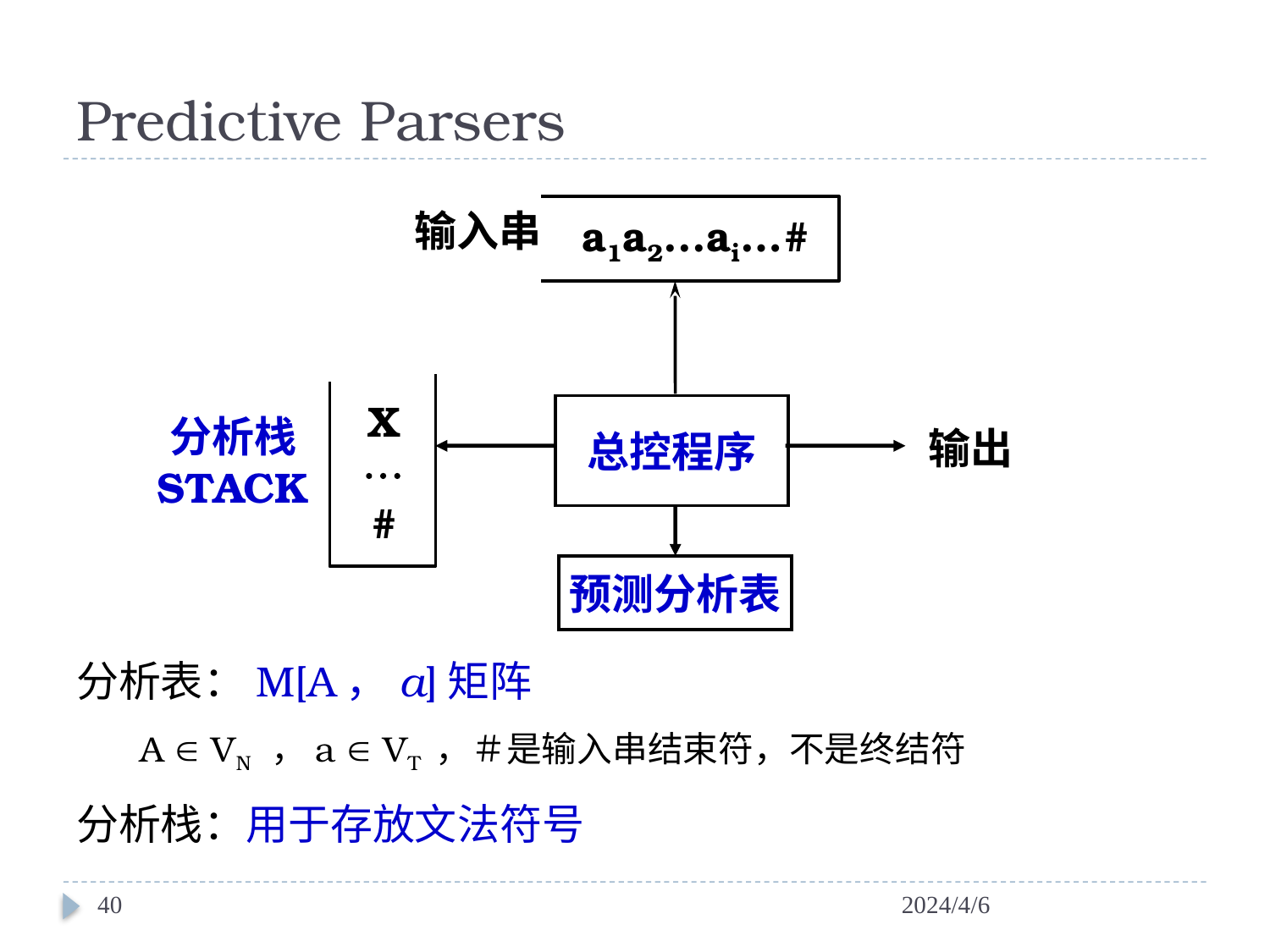

# Predictive Parsers

a1a2...ai…#
输入串

分析栈
STACK

X
…
#
总控程序
输出

预测分析表
分析表：M[A，a]矩阵
A ∈ VN ，a ∈ VT ，＃是输入串结束符，不是终结符
分析栈：用于存放文法符号

40
2024/4/6